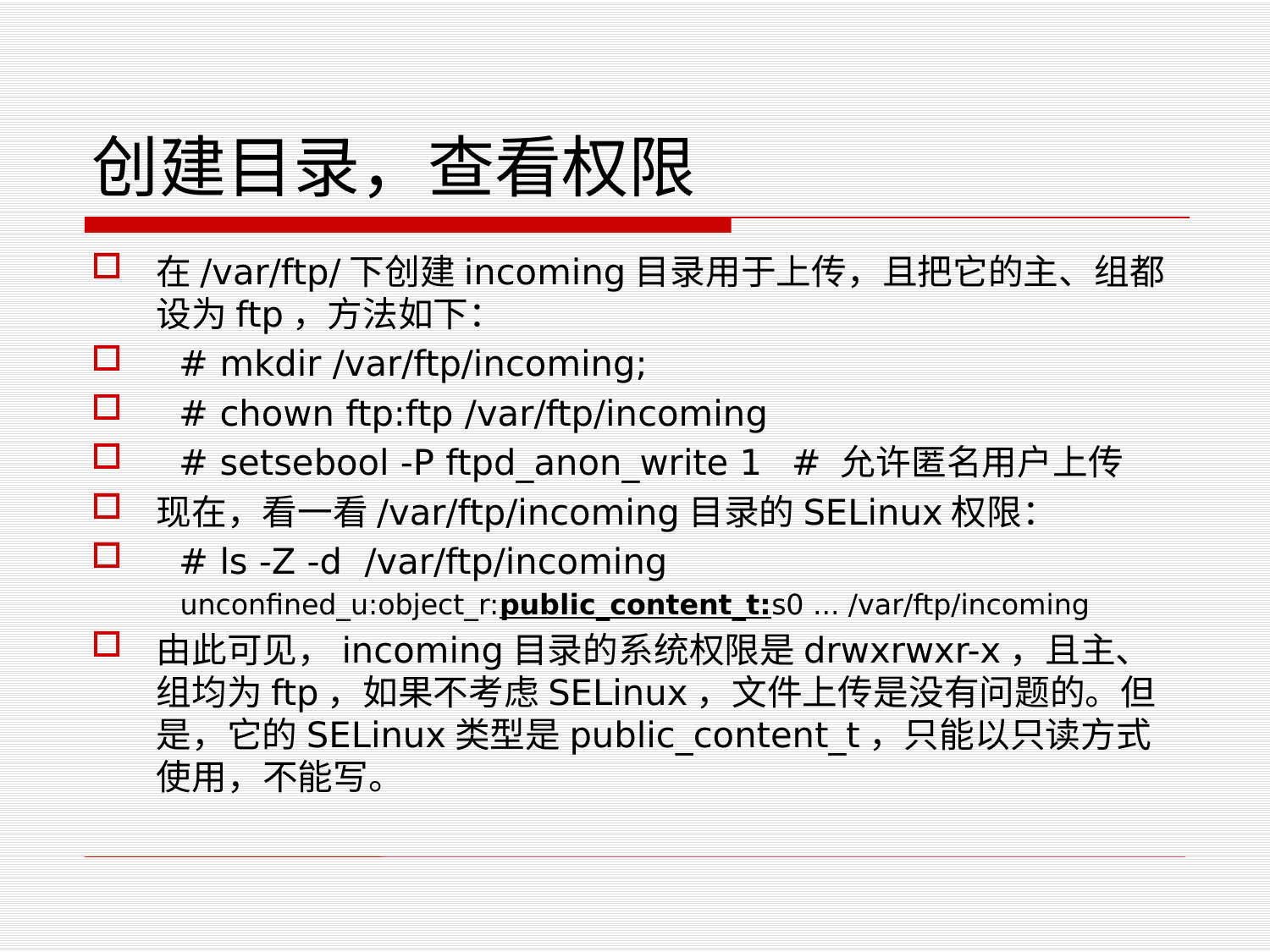

# 创建目录，查看权限
在/var/ftp/下创建incoming目录用于上传，且把它的主、组都设为ftp，方法如下：
  # mkdir /var/ftp/incoming;
  # chown ftp:ftp /var/ftp/incoming
  # setsebool -P ftpd_anon_write 1 	# 允许匿名用户上传
现在，看一看/var/ftp/incoming目录的SELinux权限：
  # ls -Z -d  /var/ftp/incoming
          unconfined_u:object_r:public_content_t:s0 ... /var/ftp/incoming
由此可见，incoming目录的系统权限是drwxrwxr-x，且主、组均为ftp，如果不考虑SELinux，文件上传是没有问题的。但是，它的SELinux类型是public_content_t，只能以只读方式使用，不能写。